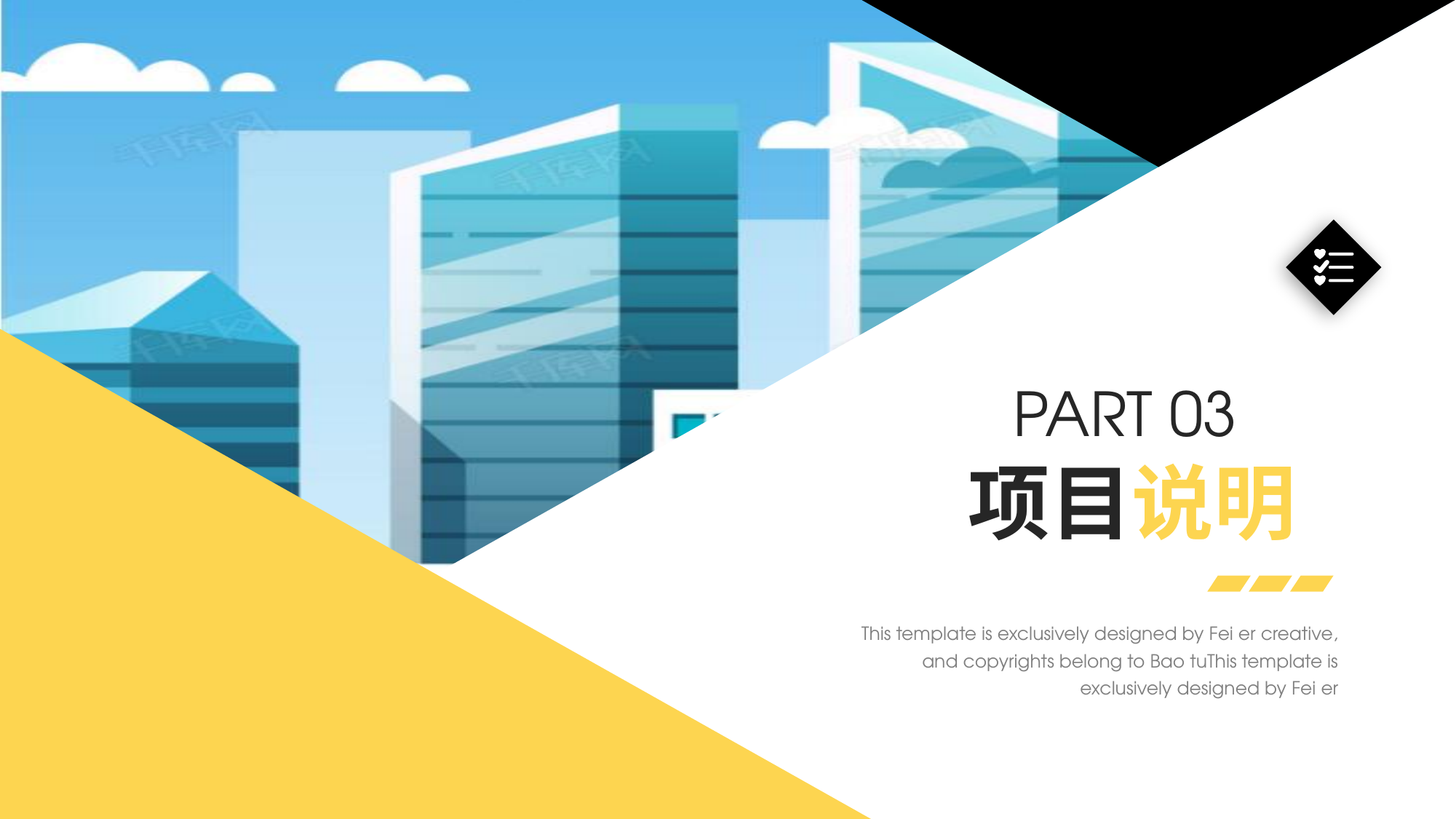

PART 03
项目说明

This template is exclusively designed by Fei er creative, and copyrights belong to Bao tuThis template is exclusively designed by Fei er